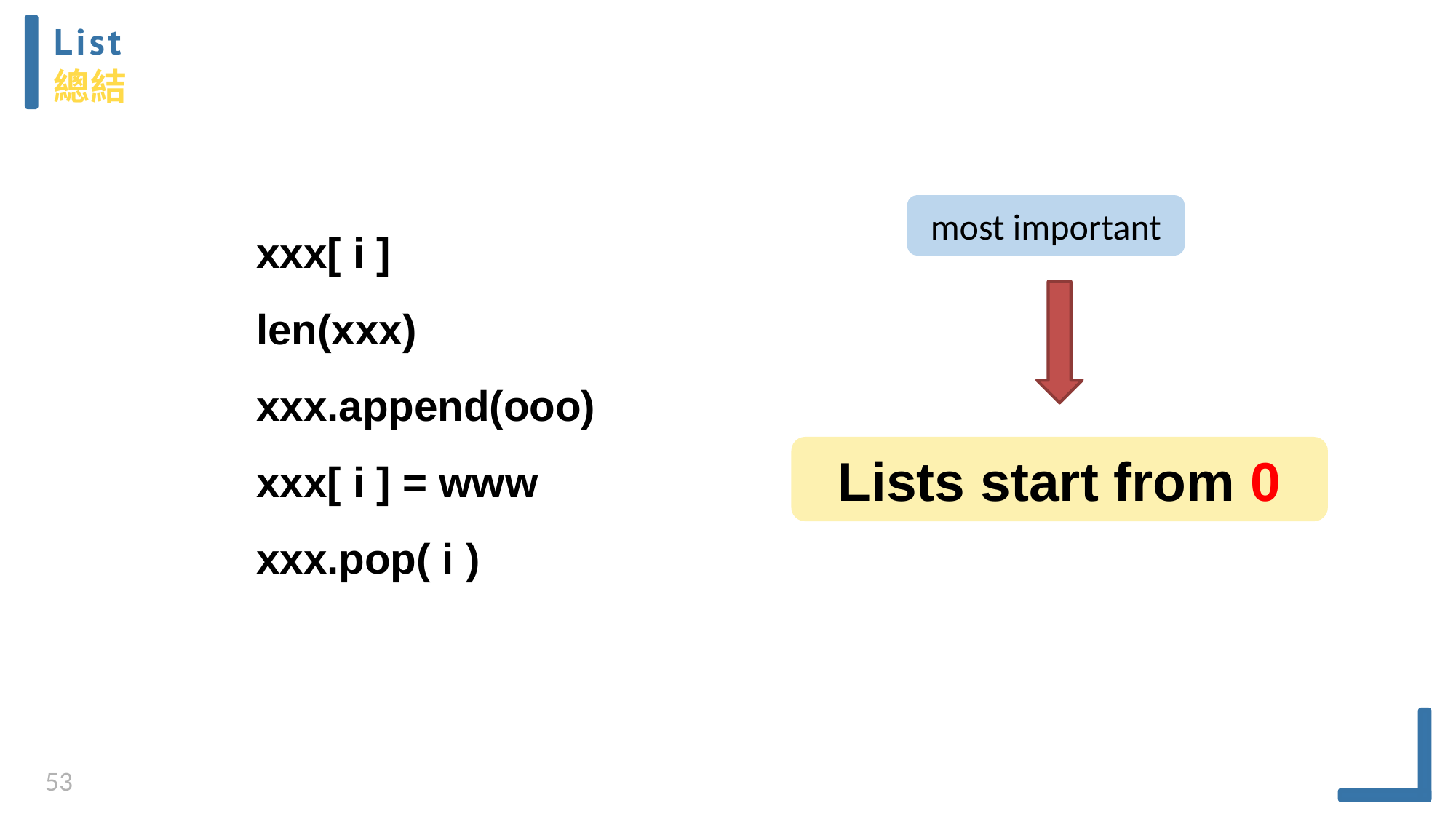

List
總結
xxx[ i ]
len(xxx)
xxx.append(ooo)
xxx[ i ] = www
xxx.pop( i )
most important

Lists start from 0

53